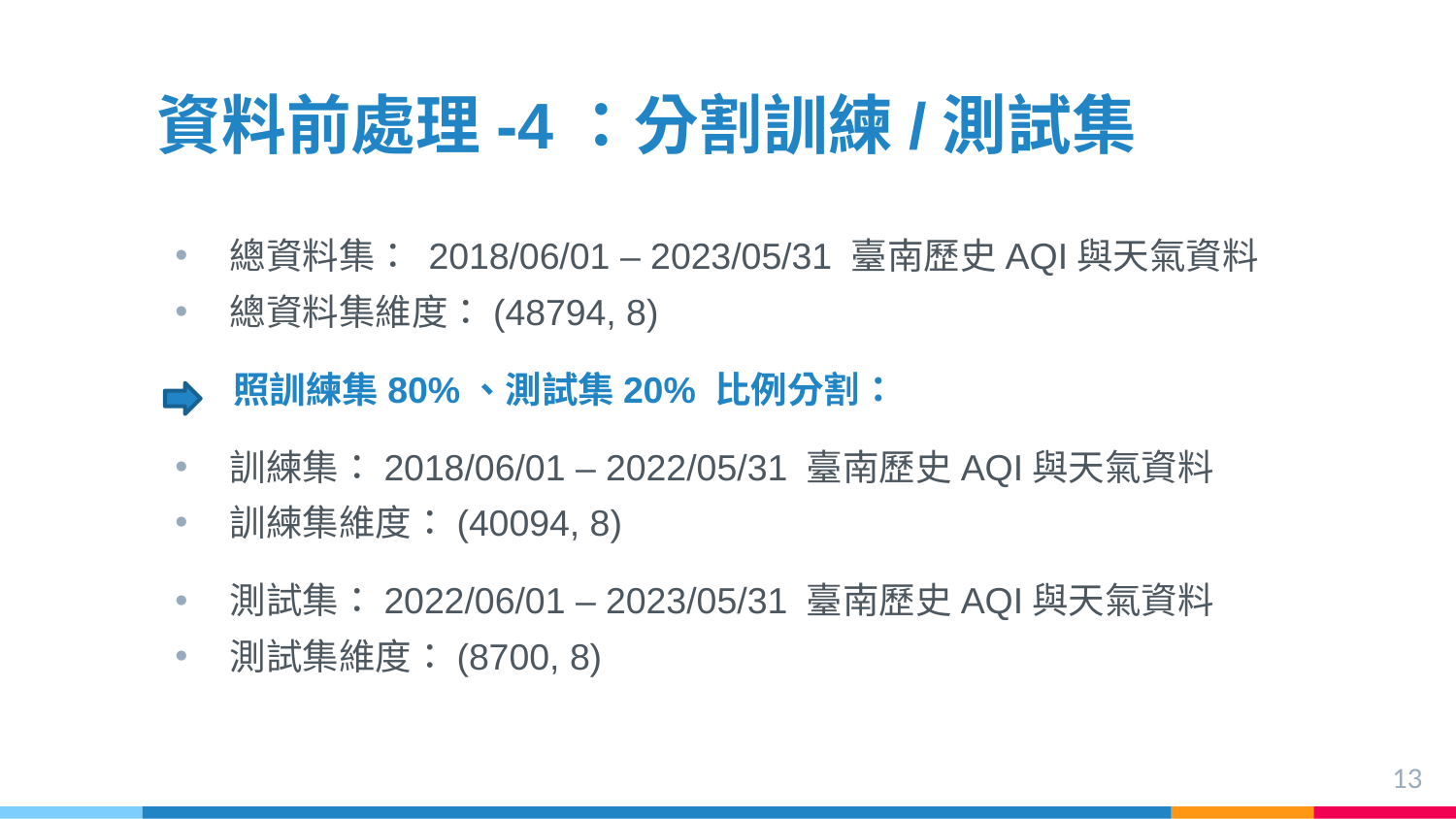

資料前處理-4：分割訓練/測試集
總資料集： 2018/06/01 – 2023/05/31 臺南歷史AQI與天氣資料
總資料集維度：(48794, 8)

      照訓練集80%、測試集20% 比例分割：

訓練集：2018/06/01 – 2022/05/31 臺南歷史AQI與天氣資料
訓練集維度：(40094, 8)

測試集：2022/06/01 – 2023/05/31 臺南歷史AQI與天氣資料
測試集維度：(8700, 8)

13